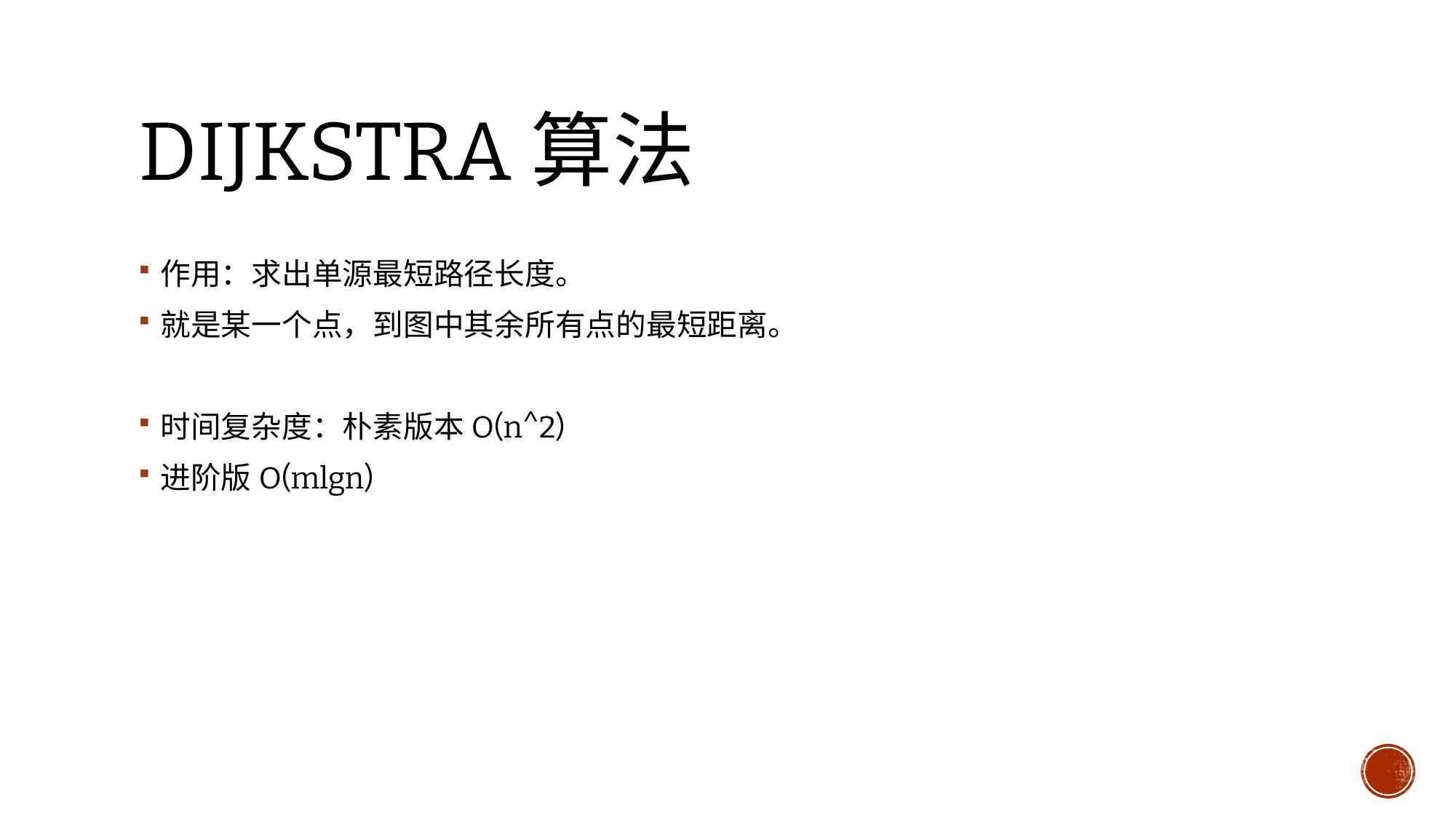

# Dijkstra算法
作用：求出单源最短路径长度。
就是某一个点，到图中其余所有点的最短距离。

时间复杂度：朴素版本O(n^2)
进阶版O(mlgn)